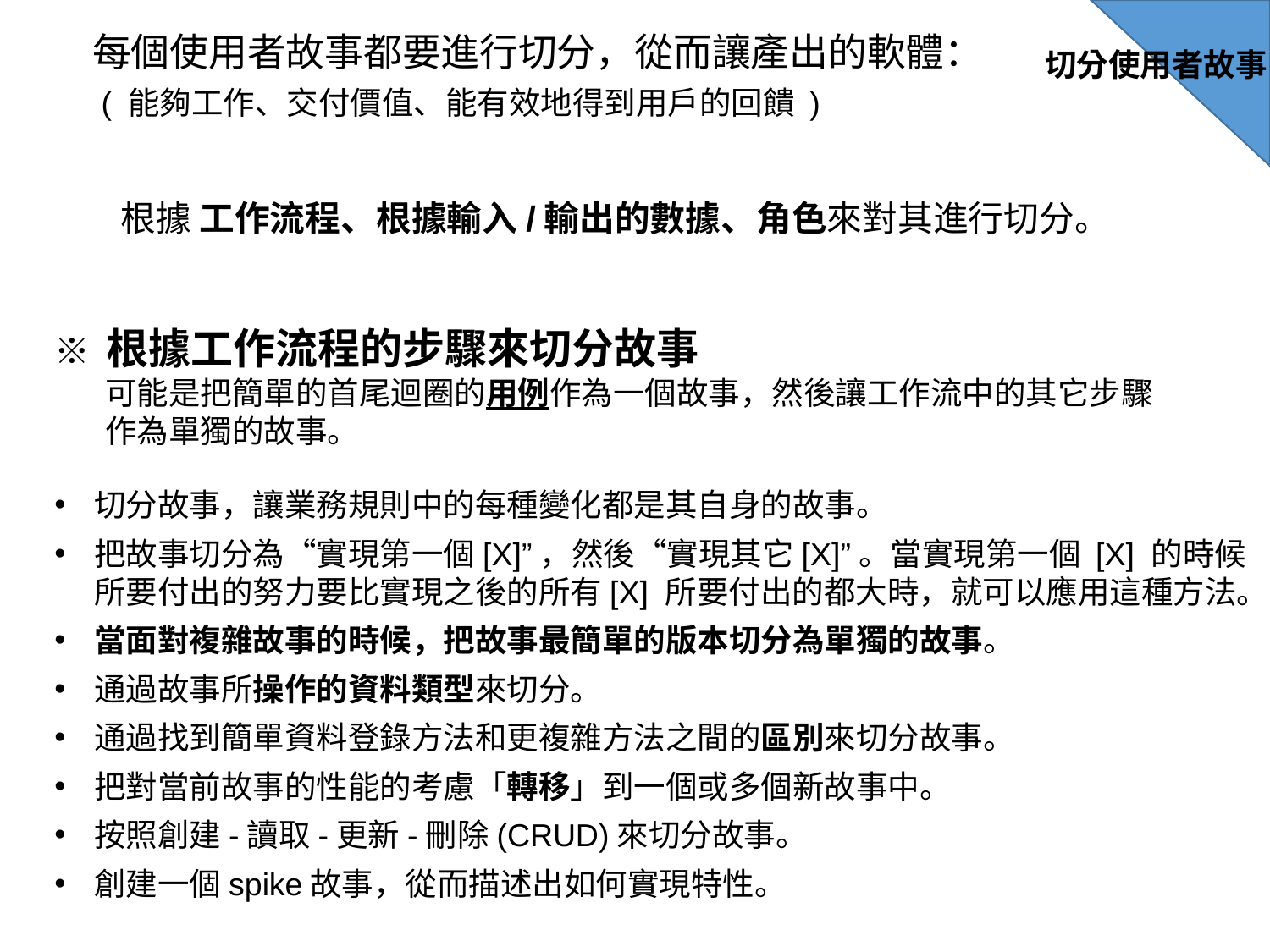

每個使用者故事都要進行切分，從而讓產出的軟體：
切分使用者故事
 ( 能夠工作、交付價值、能有效地得到用戶的回饋 )
根據 工作流程、根據輸入/輸出的數據、角色來對其進行切分。
※ 根據工作流程的步驟來切分故事
      可能是把簡單的首尾迴圈的用例作為一個故事，然後讓工作流中的其它步驟
      作為單獨的故事。

切分故事，讓業務規則中的每種變化都是其自身的故事。
把故事切分為“實現第一個[X]”，然後“實現其它[X]”。當實現第一個 [X] 的時候所要付出的努力要比實現之後的所有[X] 所要付出的都大時，就可以應用這種方法。
當面對複雜故事的時候，把故事最簡單的版本切分為單獨的故事。
通過故事所操作的資料類型來切分。
通過找到簡單資料登錄方法和更複雜方法之間的區別來切分故事。
把對當前故事的性能的考慮「轉移」到一個或多個新故事中。
按照創建-讀取-更新-刪除(CRUD)來切分故事。
創建一個spike故事，從而描述出如何實現特性。